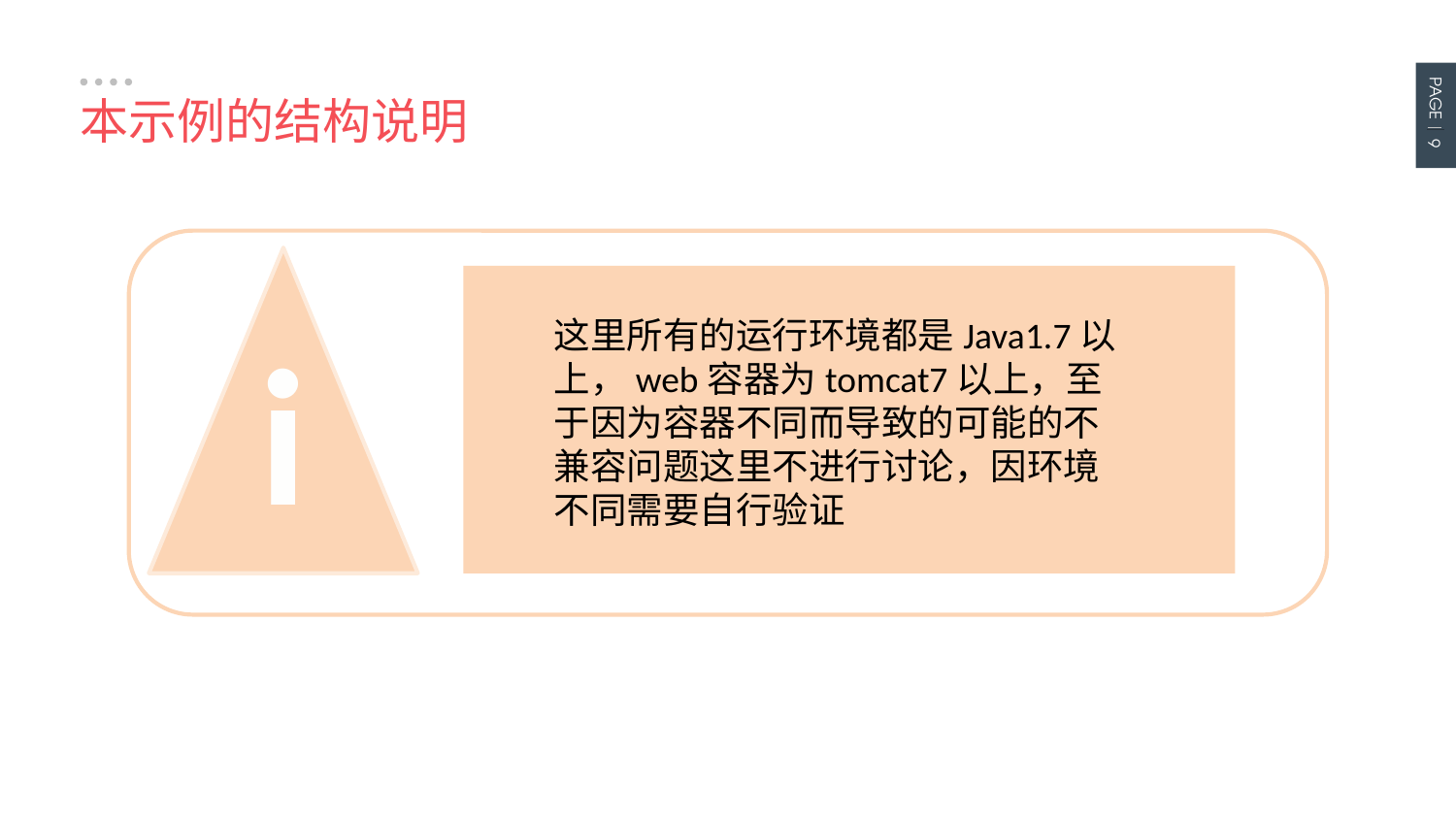

本示例的结构说明

i
这里所有的运行环境都是Java1.7以上，web容器为tomcat7以上，至于因为容器不同而导致的可能的不兼容问题这里不进行讨论，因环境不同需要自行验证